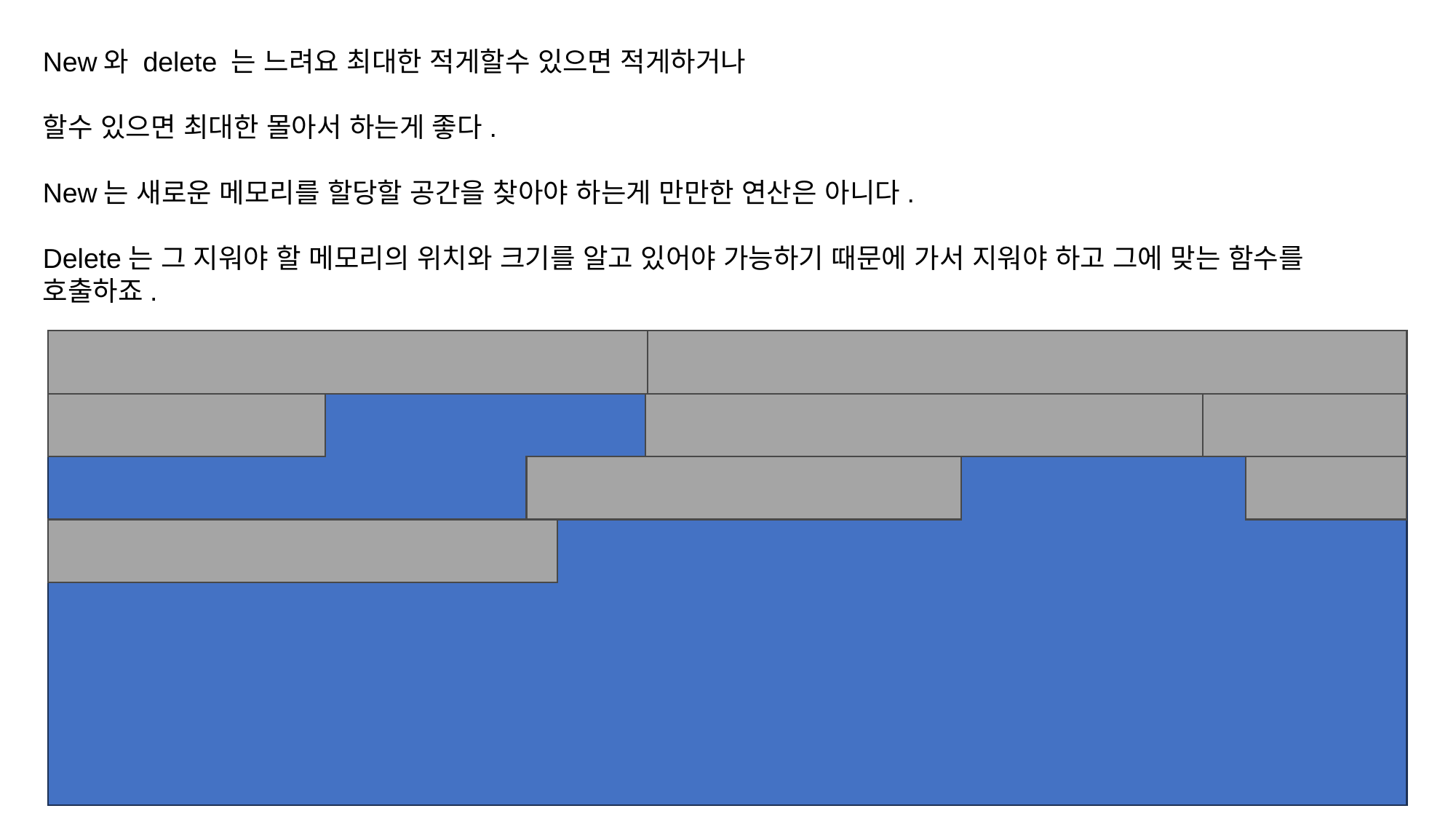

New와 delete 는 느려요 최대한 적게할수 있으면 적게하거나

할수 있으면 최대한 몰아서 하는게 좋다.

New는 새로운 메모리를 할당할 공간을 찾아야 하는게 만만한 연산은 아니다.

Delete는 그 지워야 할 메모리의 위치와 크기를 알고 있어야 가능하기 때문에 가서 지워야 하고 그에 맞는 함수를 호출하죠.